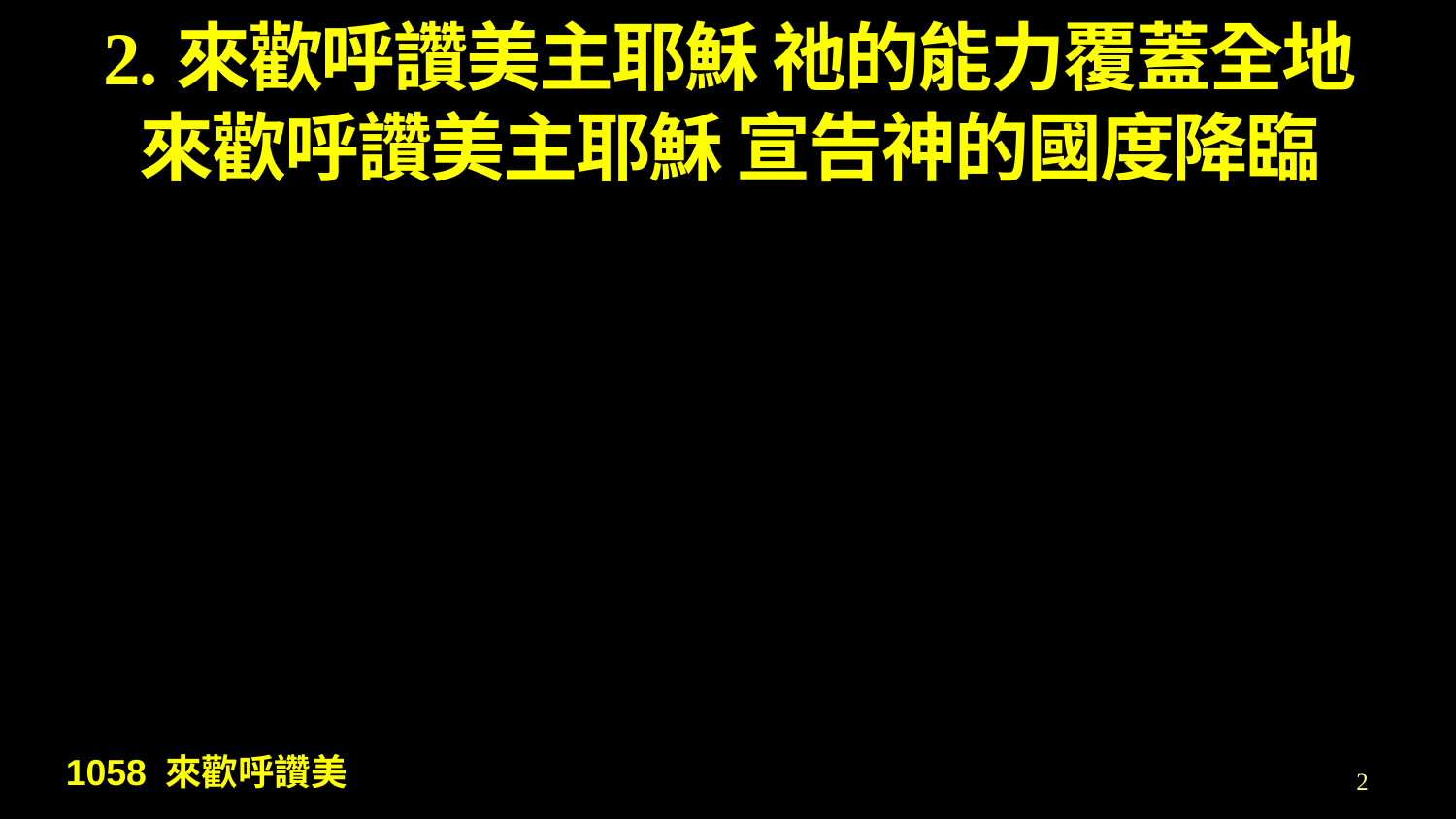

# 2.來歡呼讚美主耶穌 祂的能力覆蓋全地 來歡呼讚美主耶穌 宣告神的國度降臨
1058 來歡呼讚美
2